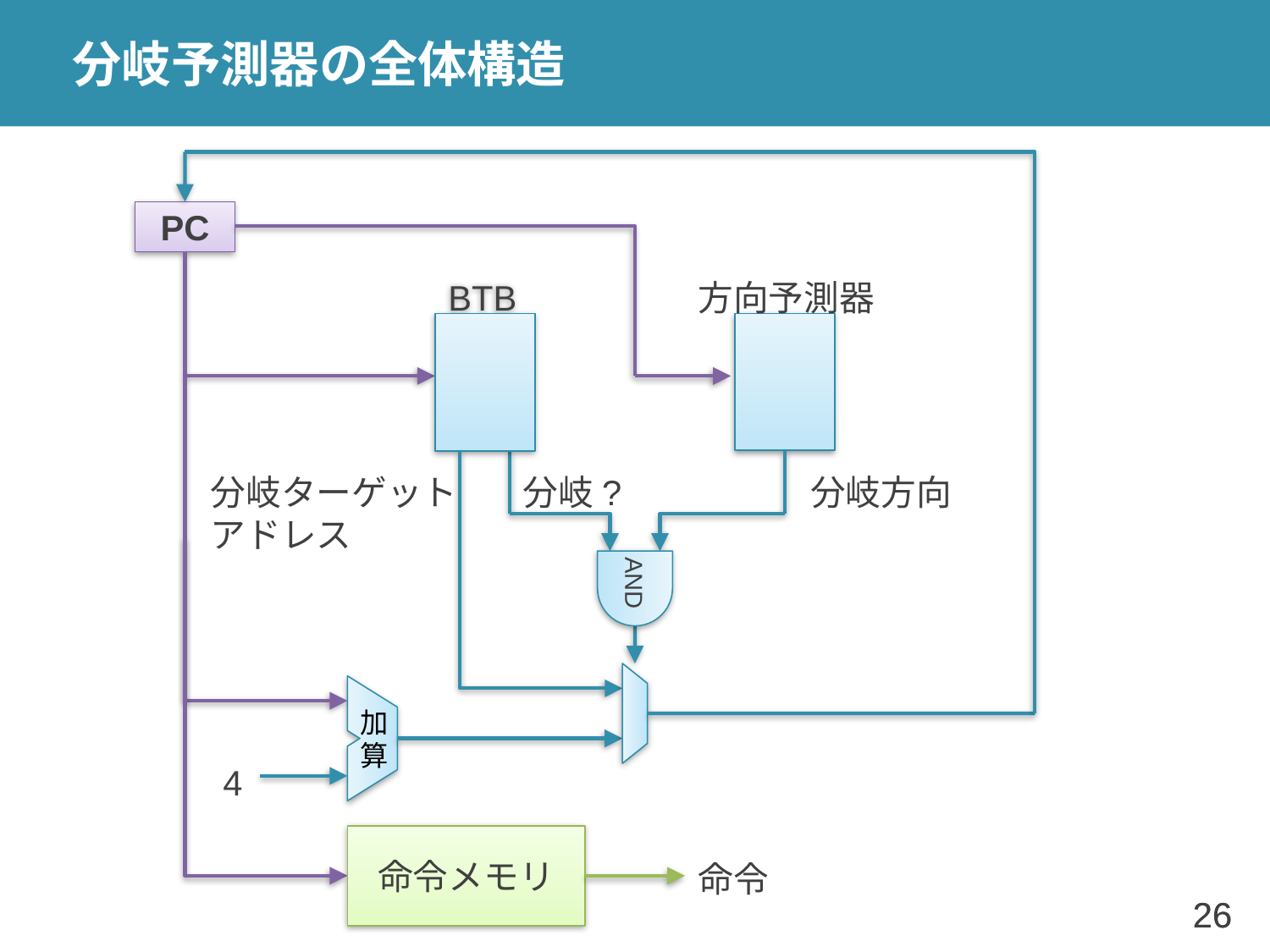

# 分岐予測器の全体構造

PC

BTB
方向予測器

分岐ターゲット
アドレス
分岐?
分岐方向

AND

加算
4
命令メモリ
命令